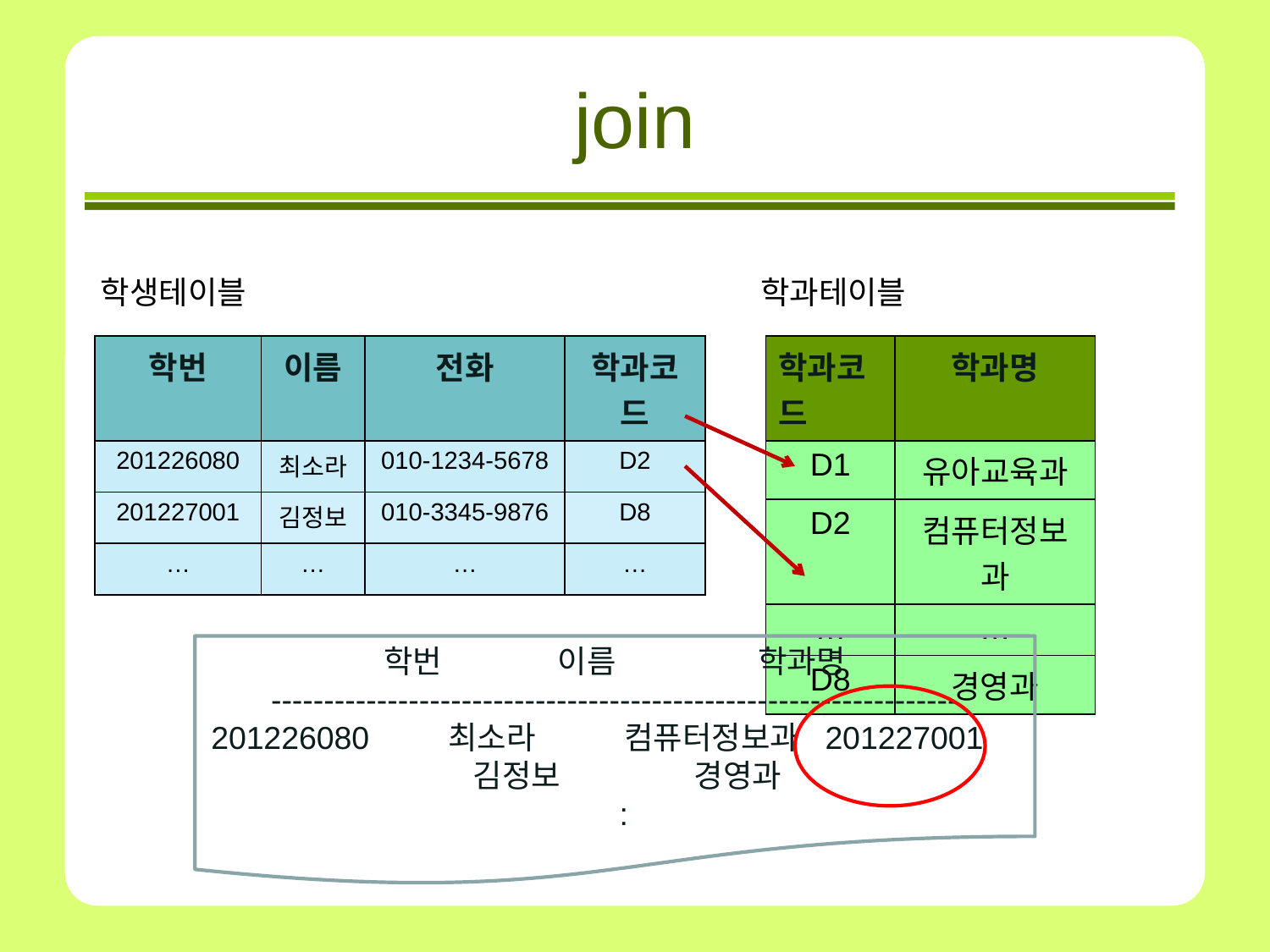

# join
학생테이블
학과테이블
| 학번 | 이름 | 전화 | 학과코드 |
| --- | --- | --- | --- |
| 201226080 | 최소라 | 010-1234-5678 | D2 |
| 201227001 | 김정보 | 010-3345-9876 | D8 |
| … | … | … | … |
| 학과코드 | 학과명 |
| --- | --- |
| D1 | 유아교육과 |
| D2 | 컴퓨터정보과 |
| … | … |
| D8 | 경영과 |
학번             이름                학과명
-----------------------------------------------------------------
201226080        최소라          컴퓨터정보과  201227001        김정보               경영과
  :